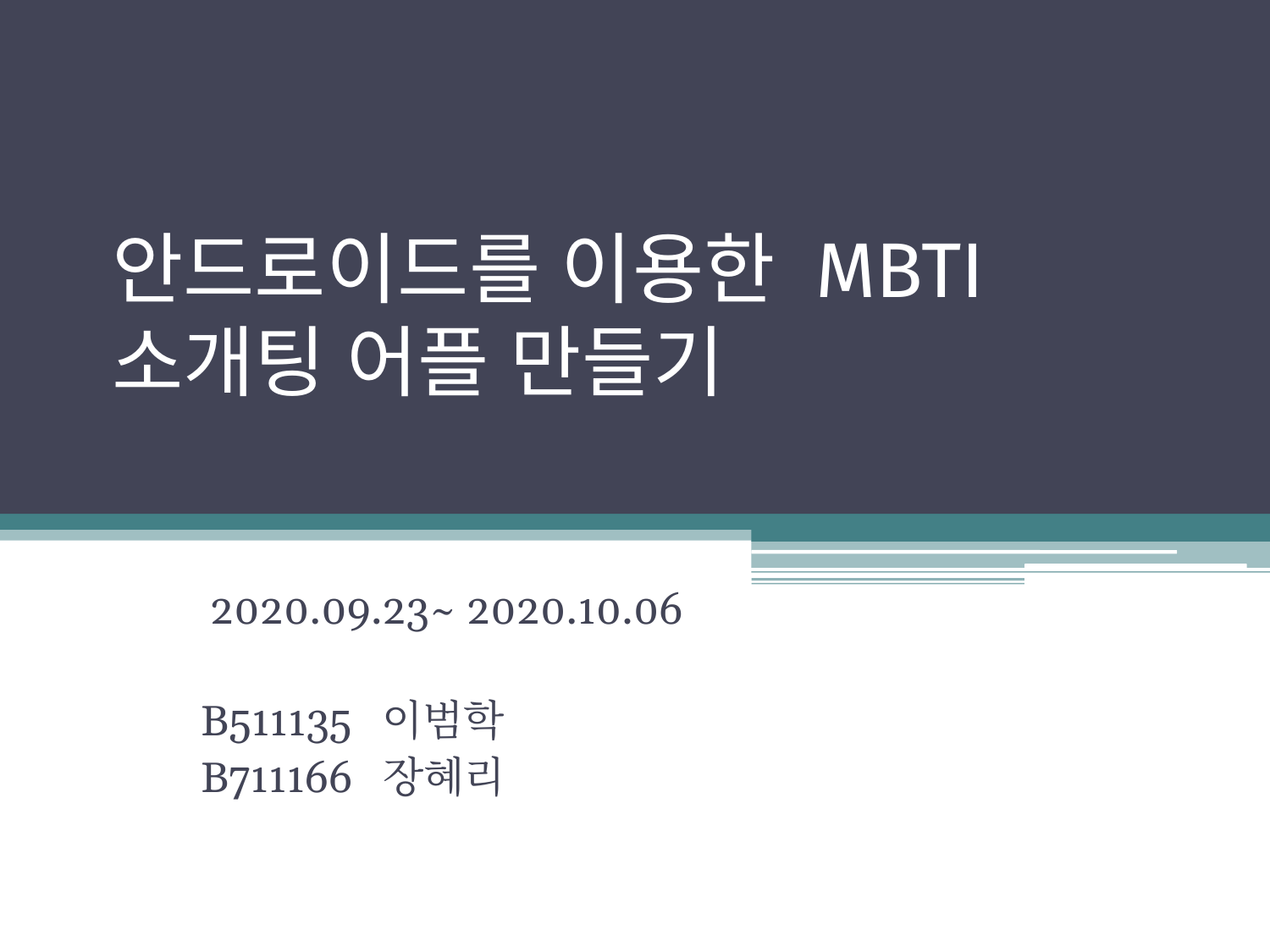

# 안드로이드를 이용한 MBTI 소개팅 어플 만들기
2020.09.23~ 2020.10.06

B511135  이범학
B711166  장혜리